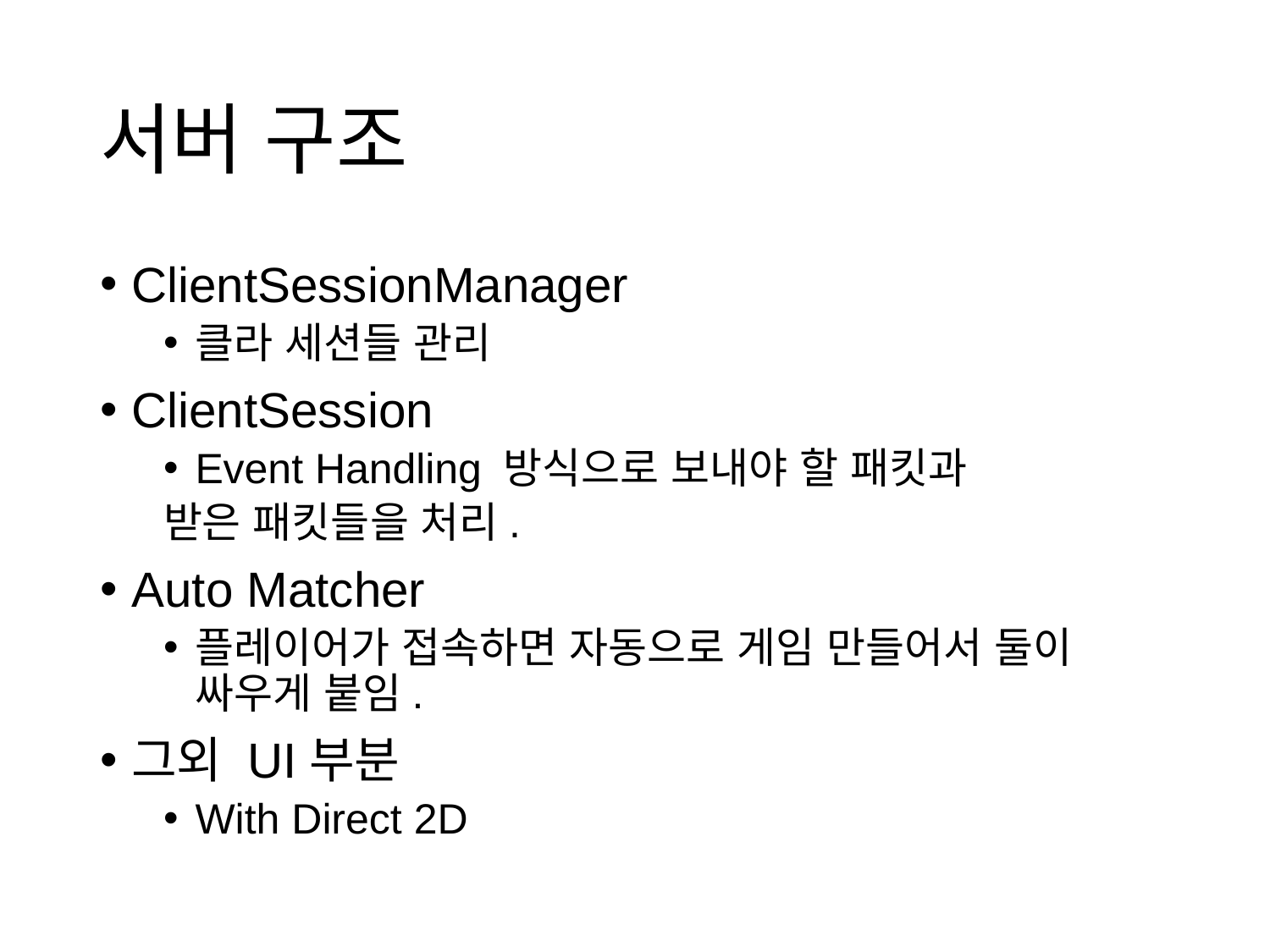

# 서버 구조
ClientSessionManager
클라 세션들 관리
ClientSession
Event Handling 방식으로 보내야 할 패킷과
받은 패킷들을 처리.
Auto Matcher
플레이어가 접속하면 자동으로 게임 만들어서 둘이 싸우게 붙임.
그외 UI부분
With Direct 2D